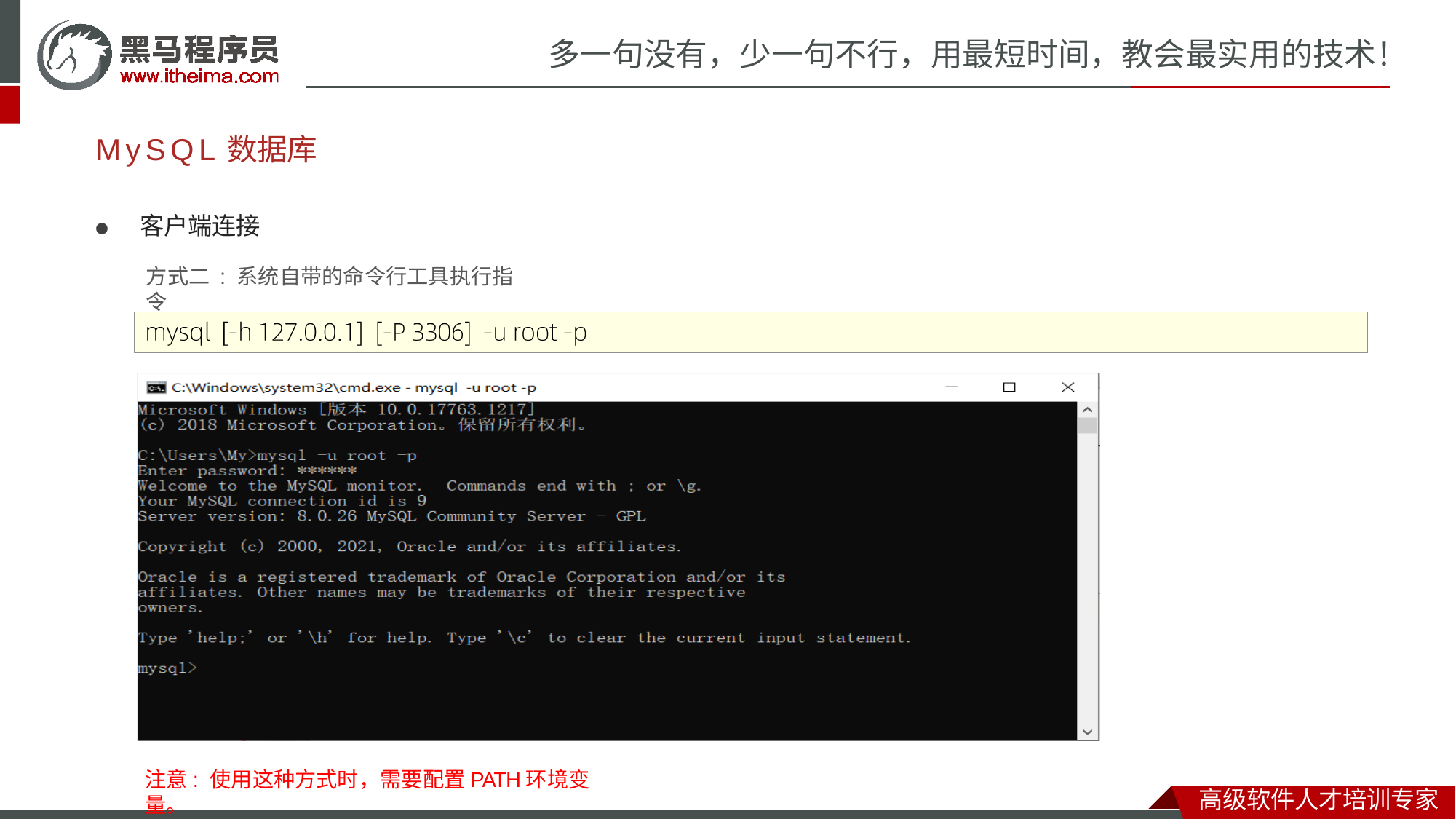

# 多一句没有，少一句不行，用最短时间，教会最实用的技术！

MySQL数据库

⚫	客户端连接
方式二 : 系统自带的命令行工具执行指令

注意: 使用这种方式时，需要配置PATH环境变量。
高级软件人才培训专家